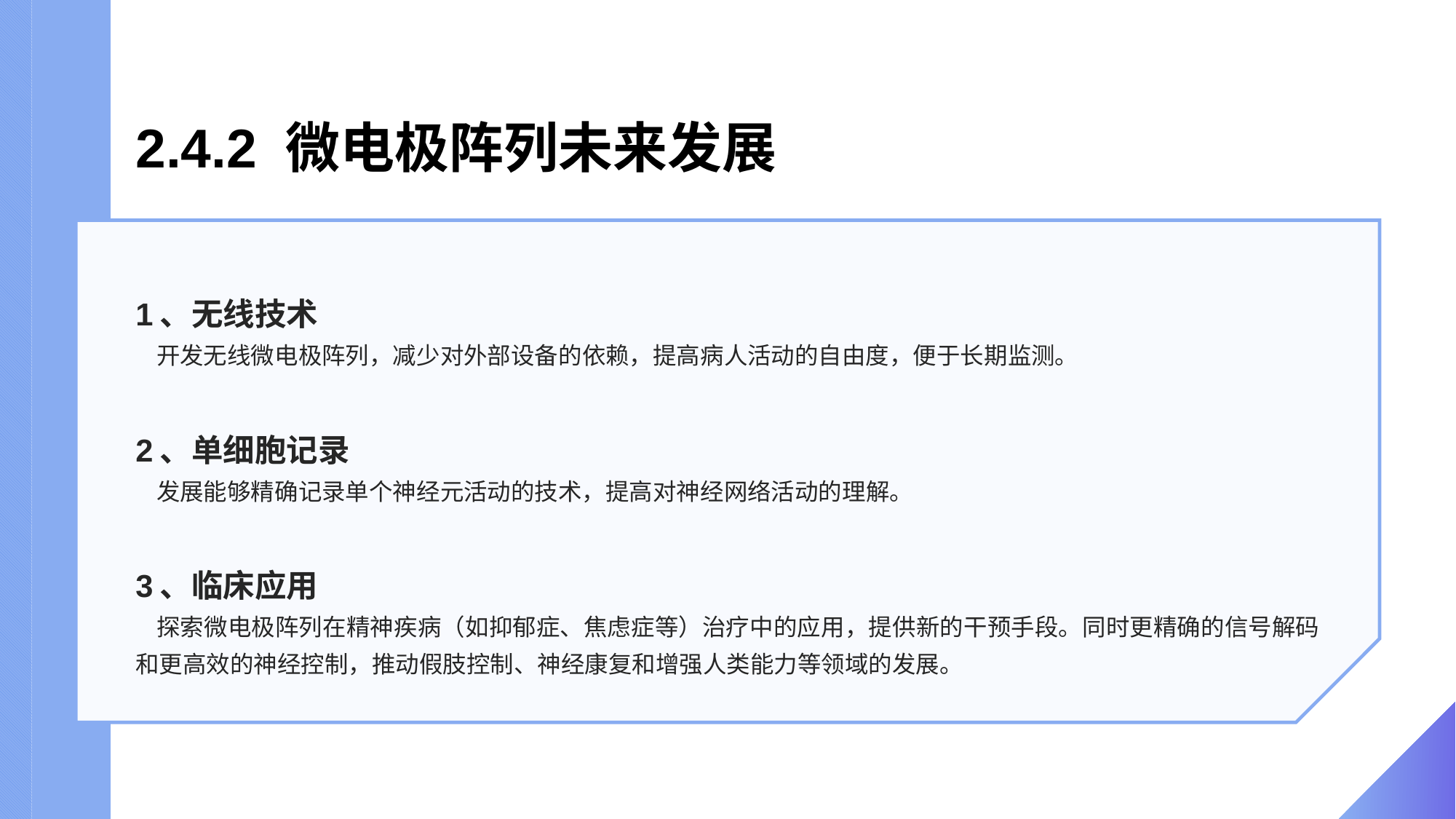

# 2.4.2 微电极阵列未来发展
1、无线技术
   开发无线微电极阵列，减少对外部设备的依赖，提高病人活动的自由度，便于长期监测。

2、单细胞记录
   发展能够精确记录单个神经元活动的技术，提高对神经网络活动的理解。

3、临床应用
   探索微电极阵列在精神疾病（如抑郁症、焦虑症等）治疗中的应用，提供新的干预手段。同时更精确的信号解码和更高效的神经控制，推动假肢控制、神经康复和增强人类能力等领域的发展。